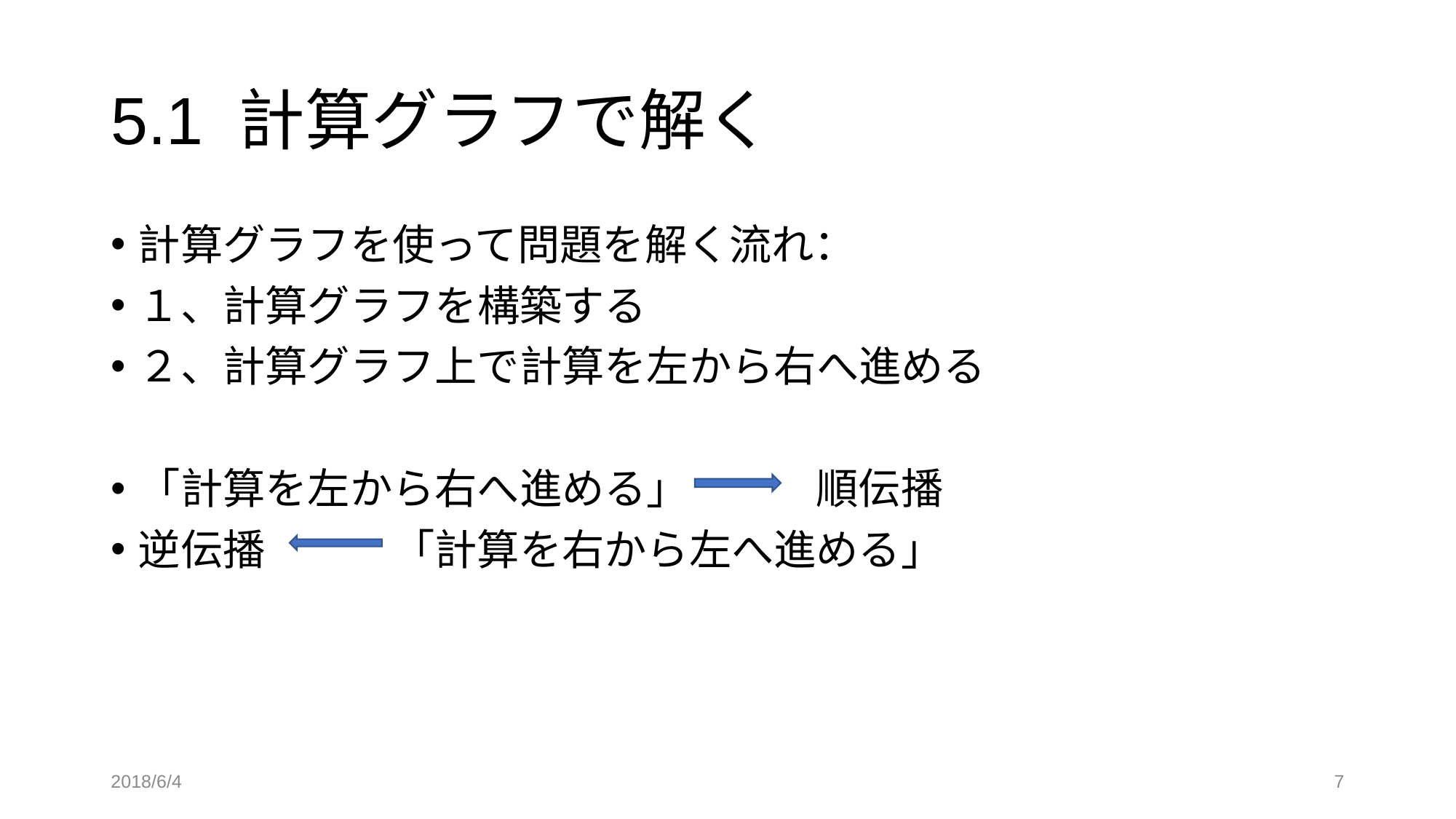

# 5.1 計算グラフで解く
計算グラフを使って問題を解く流れ：
１、計算グラフを構築する
２、計算グラフ上で計算を左から右へ進める

「計算を左から右へ進める」　　　順伝播
逆伝播　　　「計算を右から左へ進める」

2018/6/4
7